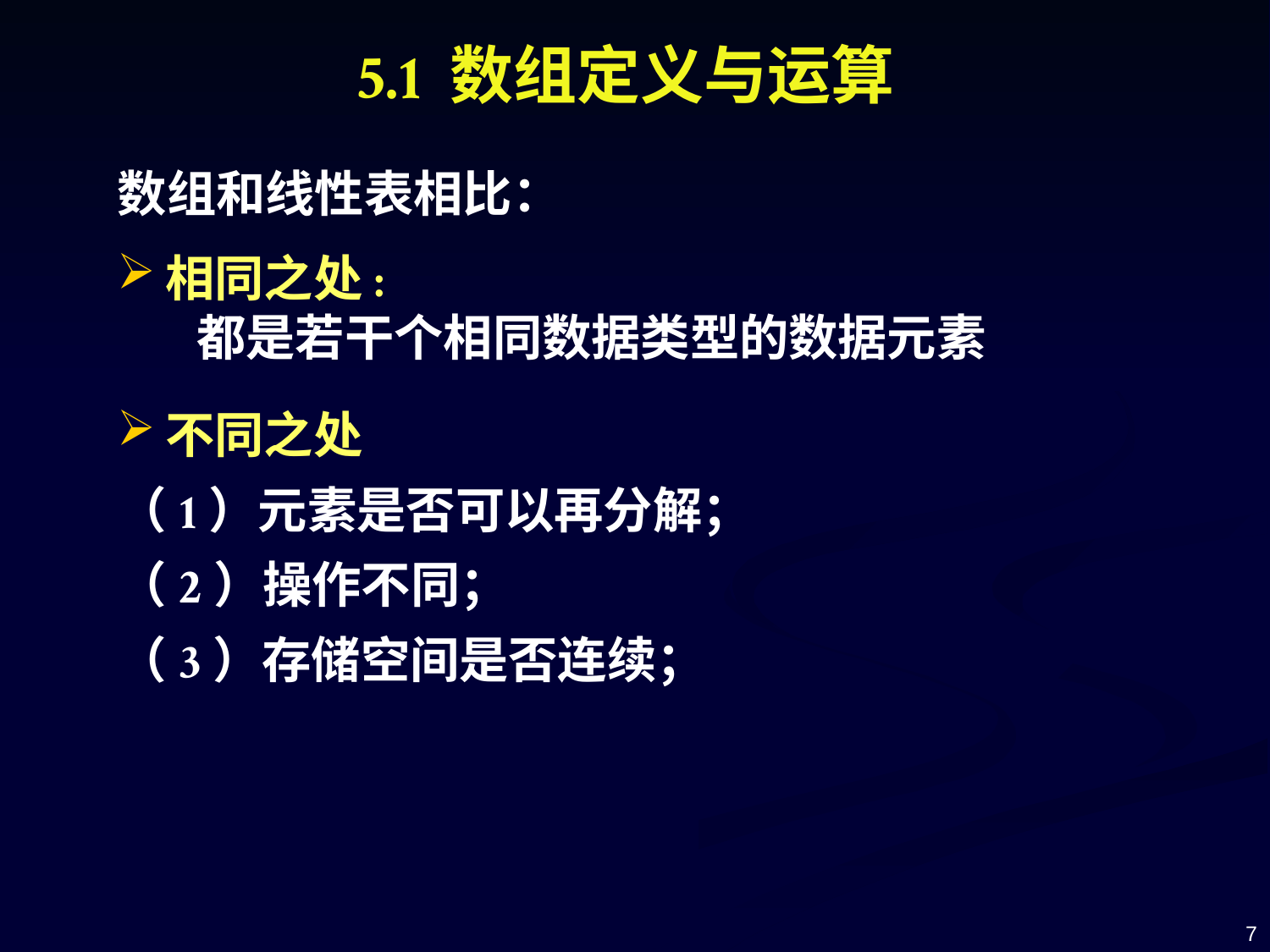

# 5.1 数组定义与运算
数组和线性表相比：
相同之处:
      都是若干个相同数据类型的数据元素
不同之处
（1）元素是否可以再分解；
（2）操作不同；
（3）存储空间是否连续；

7